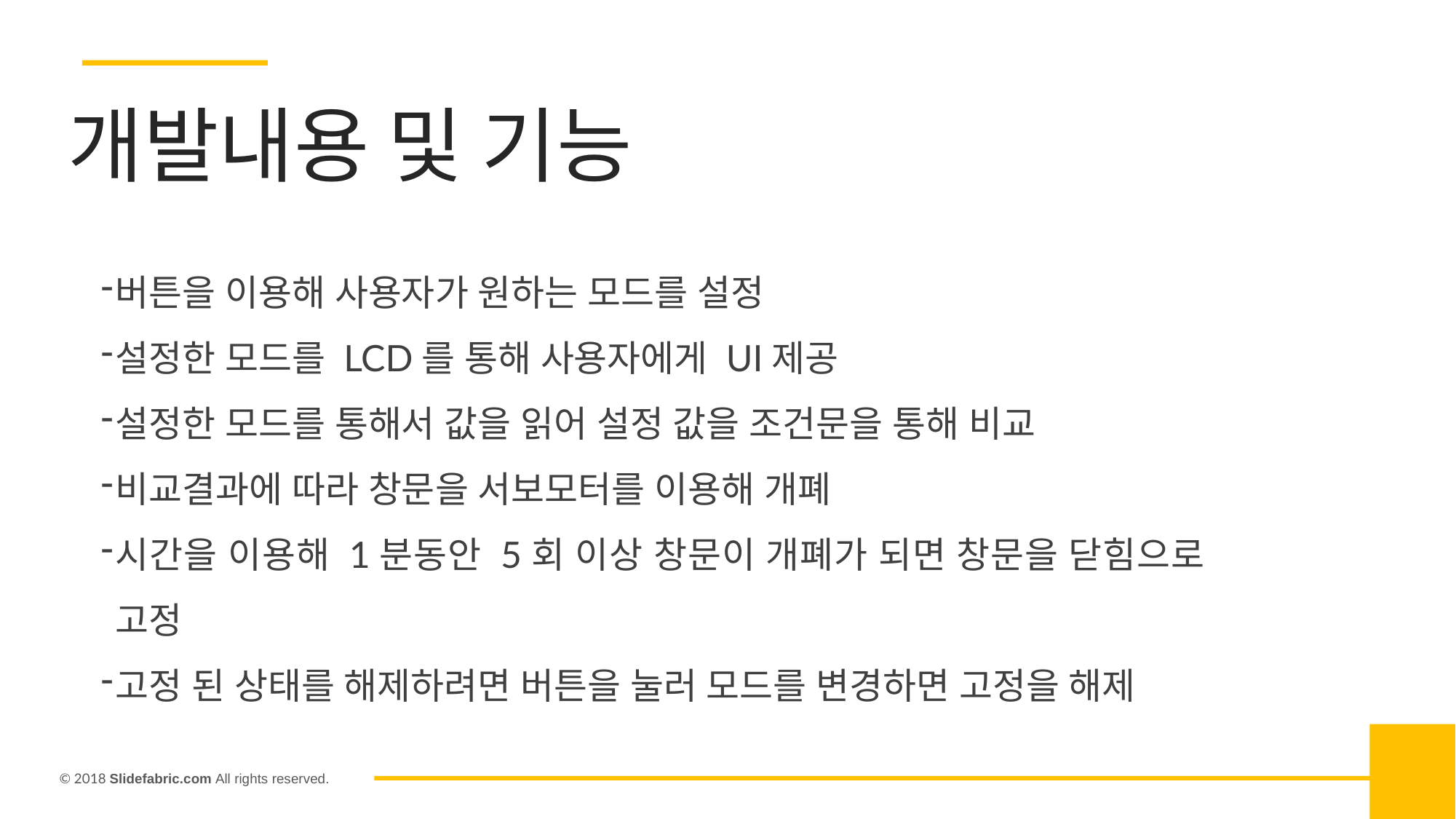

개발내용 및 기능
버튼을 이용해 사용자가 원하는 모드를 설정
설정한 모드를 LCD를 통해 사용자에게 UI제공
설정한 모드를 통해서 값을 읽어 설정 값을 조건문을 통해 비교
비교결과에 따라 창문을 서보모터를 이용해 개폐
시간을 이용해 1분동안 5회 이상 창문이 개폐가 되면 창문을 닫힘으로 고정
고정 된 상태를 해제하려면 버튼을 눌러 모드를 변경하면 고정을 해제
18